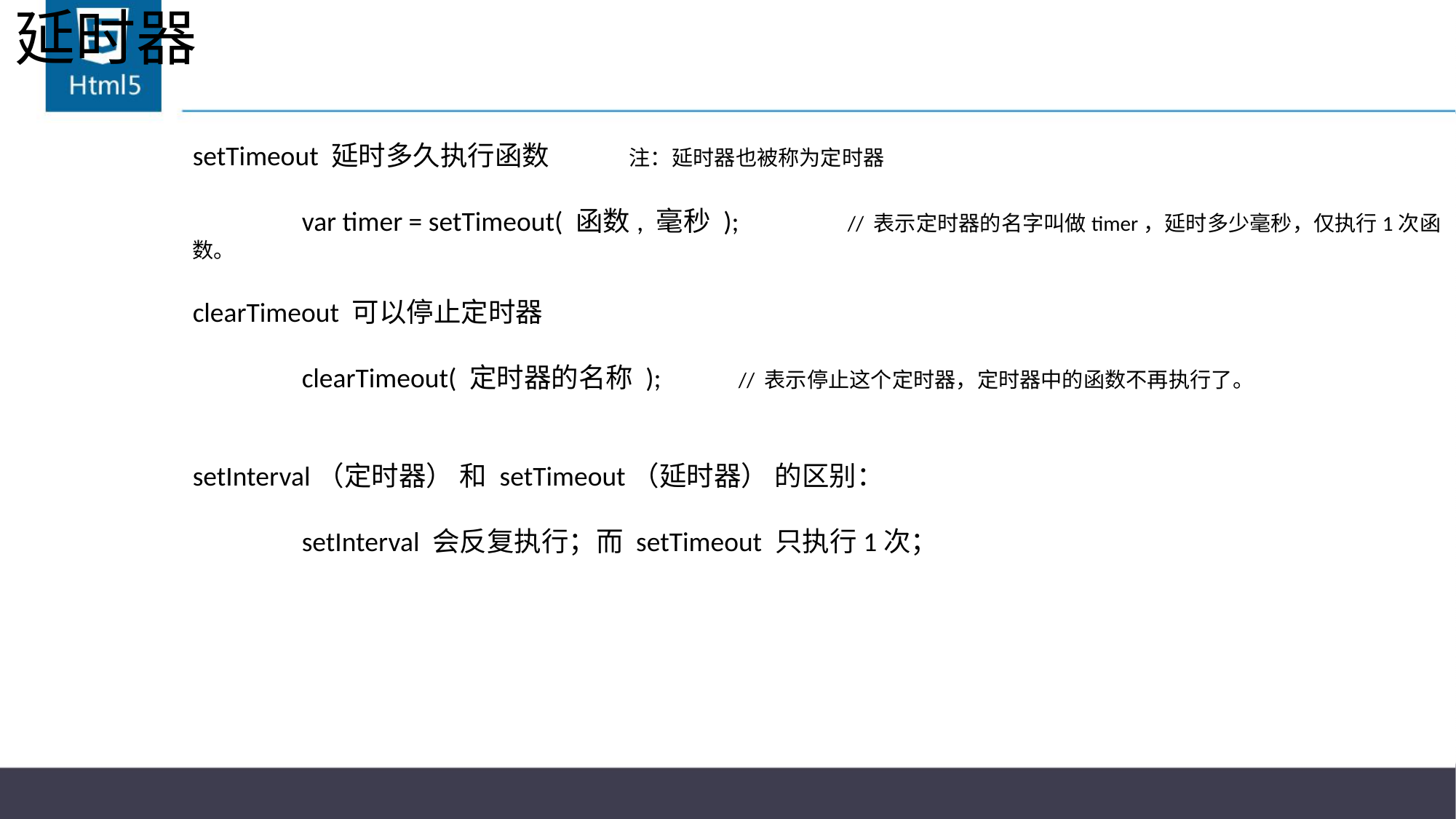

# 延时器
setTimeout 延时多久执行函数	注：延时器也被称为定时器

	var timer = setTimeout( 函数, 毫秒 );	// 表示定时器的名字叫做timer，延时多少毫秒，仅执行1次函数。

clearTimeout 可以停止定时器

	clearTimeout( 定时器的名称 );	// 表示停止这个定时器，定时器中的函数不再执行了。

setInterval（定时器） 和 setTimeout（延时器） 的区别：

	setInterval 会反复执行；而 setTimeout 只执行1次；